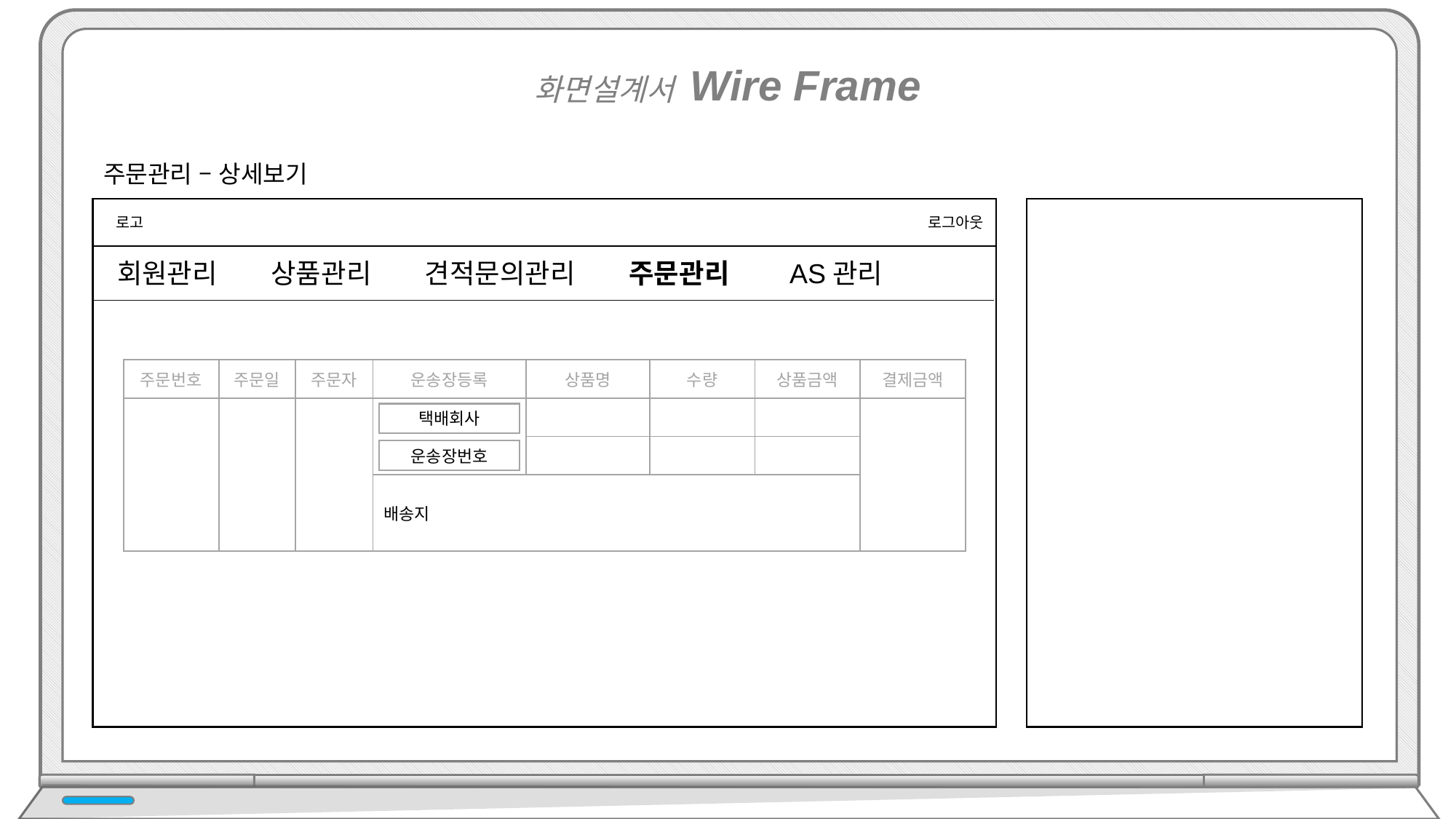

화면설계서 Wire Frame
주문관리 – 상세보기

로그아웃
로고
회원관리       상품관리       견적문의관리       주문관리       AS관리
| 주문번호 | 주문일 | 주문자 | 운송장등록 | 상품명 | 수량 | 상품금액 | 결제금액 |
| --- | --- | --- | --- | --- | --- | --- | --- |
|  |  |  |  |  |  |  |  |
|  |  |  |  |  |  |  |  |
|  |  |  | 배송지 |  |  |  |  |
택배회사
운송장번호